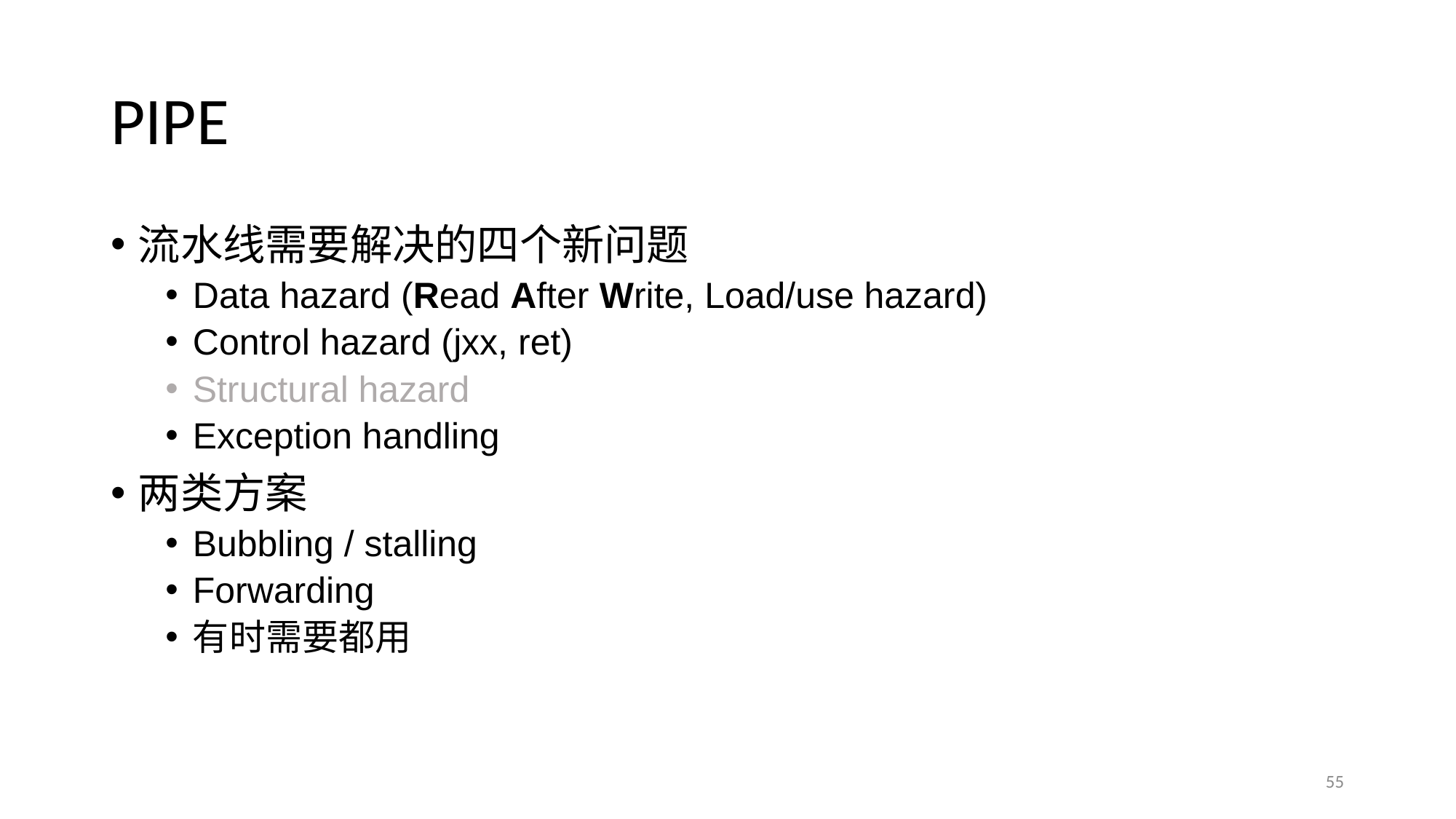

# PIPE
流水线需要解决的四个新问题
Data hazard (Read After Write, Load/use hazard)
Control hazard (jxx, ret)
Structural hazard
Exception handling
两类方案
Bubbling / stalling
Forwarding
有时需要都用
55